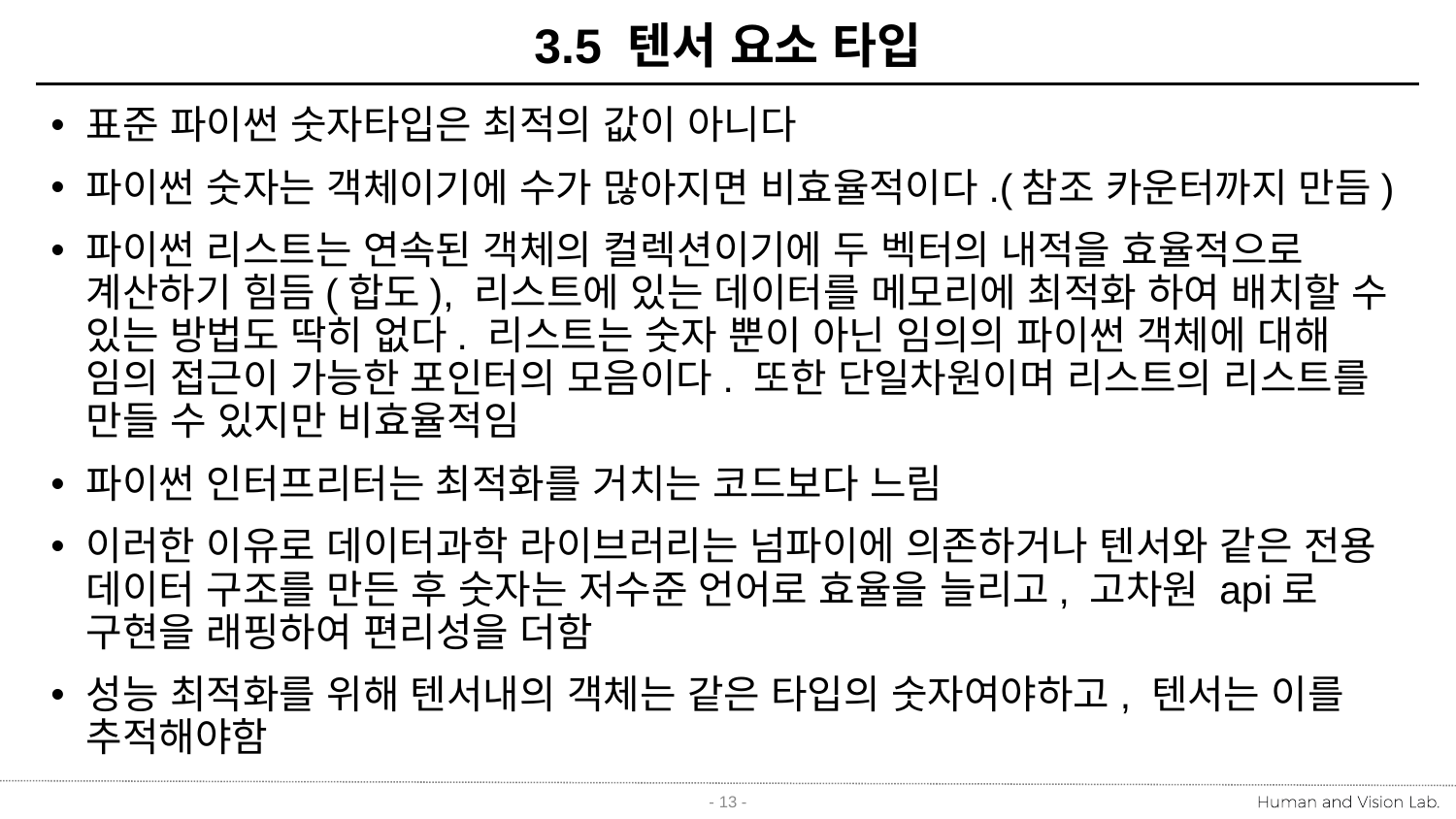

# 3.5 텐서 요소 타입
표준 파이썬 숫자타입은 최적의 값이 아니다
파이썬 숫자는 객체이기에 수가 많아지면 비효율적이다.(참조 카운터까지 만듬)
파이썬 리스트는 연속된 객체의 컬렉션이기에 두 벡터의 내적을 효율적으로 계산하기 힘듬(합도), 리스트에 있는 데이터를 메모리에 최적화 하여 배치할 수 있는 방법도 딱히 없다. 리스트는 숫자 뿐이 아닌 임의의 파이썬 객체에 대해 임의 접근이 가능한 포인터의 모음이다. 또한 단일차원이며 리스트의 리스트를 만들 수 있지만 비효율적임
파이썬 인터프리터는 최적화를 거치는 코드보다 느림
이러한 이유로 데이터과학 라이브러리는 넘파이에 의존하거나 텐서와 같은 전용 데이터 구조를 만든 후 숫자는 저수준 언어로 효율을 늘리고, 고차원 api로 구현을 래핑하여 편리성을 더함
성능 최적화를 위해 텐서내의 객체는 같은 타입의 숫자여야하고, 텐서는 이를 추적해야함

- 13 -